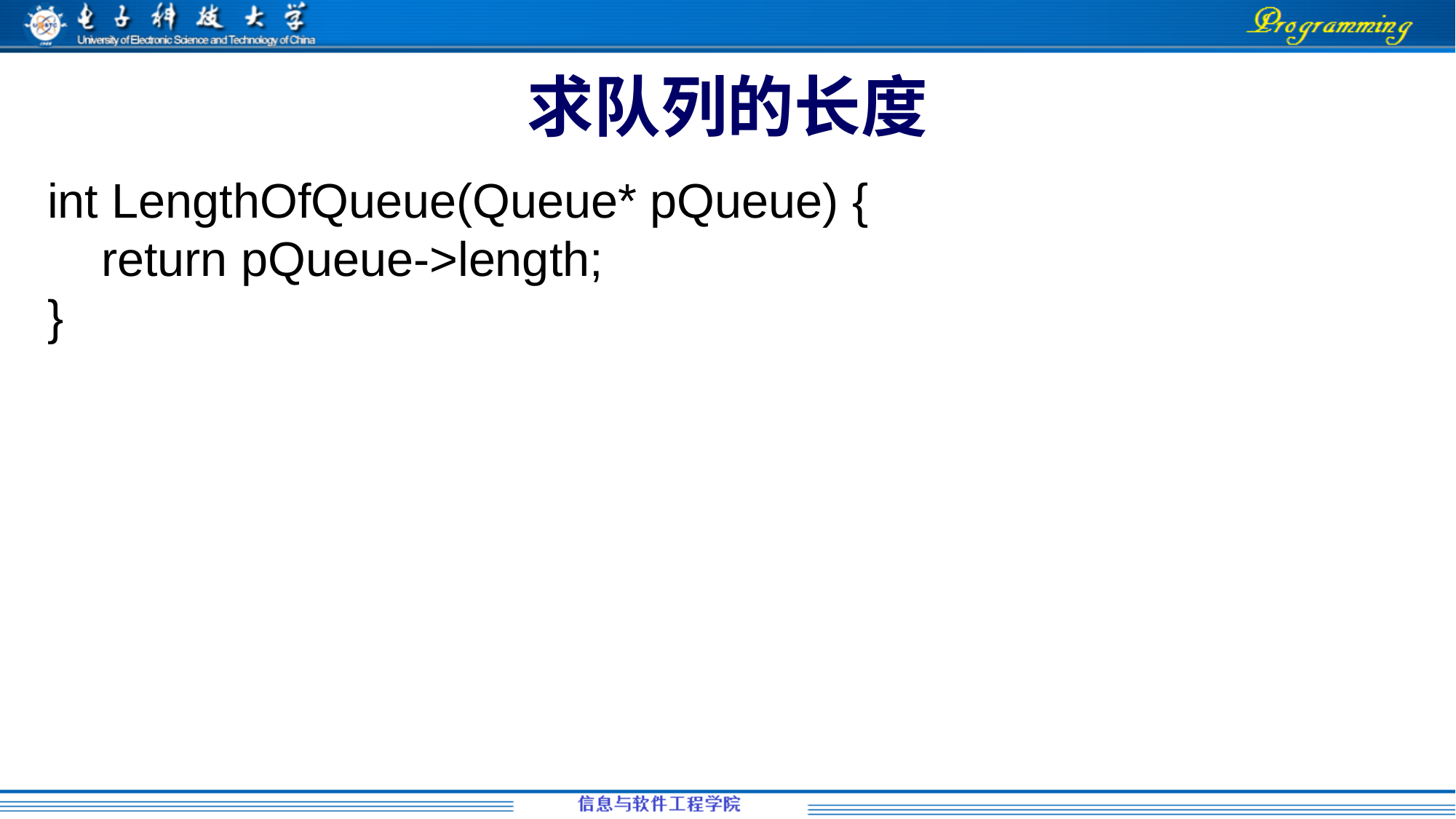

# 求队列的长度
int LengthOfQueue(Queue* pQueue) {
    return pQueue->length;
}